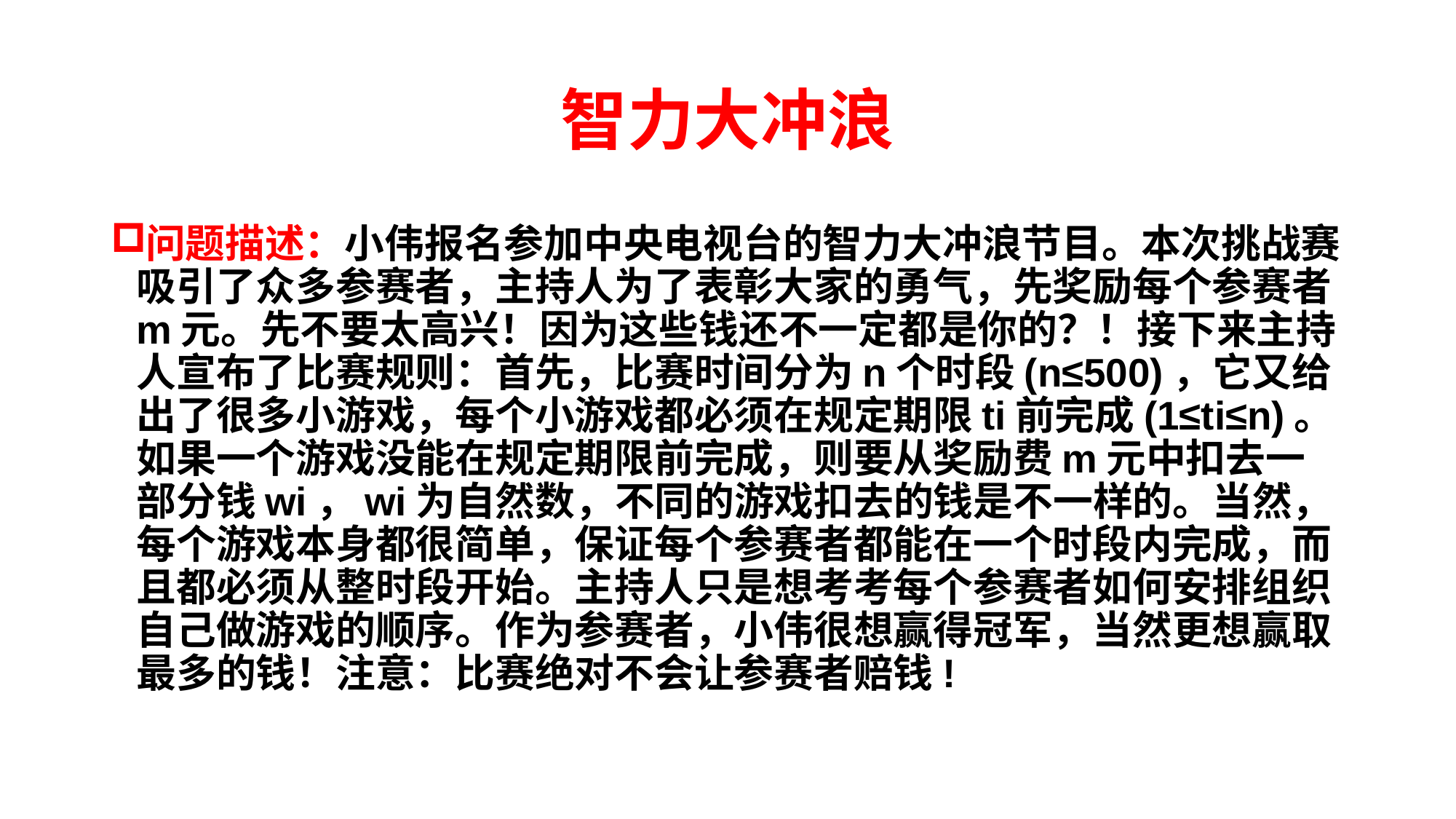

# 智力大冲浪
问题描述：小伟报名参加中央电视台的智力大冲浪节目。本次挑战赛吸引了众多参赛者，主持人为了表彰大家的勇气，先奖励每个参赛者m元。先不要太高兴！因为这些钱还不一定都是你的？！接下来主持人宣布了比赛规则：首先，比赛时间分为n个时段(n≤500)，它又给出了很多小游戏，每个小游戏都必须在规定期限ti前完成(1≤ti≤n)。如果一个游戏没能在规定期限前完成，则要从奖励费m元中扣去一部分钱wi，wi为自然数，不同的游戏扣去的钱是不一样的。当然，每个游戏本身都很简单，保证每个参赛者都能在一个时段内完成，而且都必须从整时段开始。主持人只是想考考每个参赛者如何安排组织自己做游戏的顺序。作为参赛者，小伟很想赢得冠军，当然更想赢取最多的钱！注意：比赛绝对不会让参赛者赔钱!